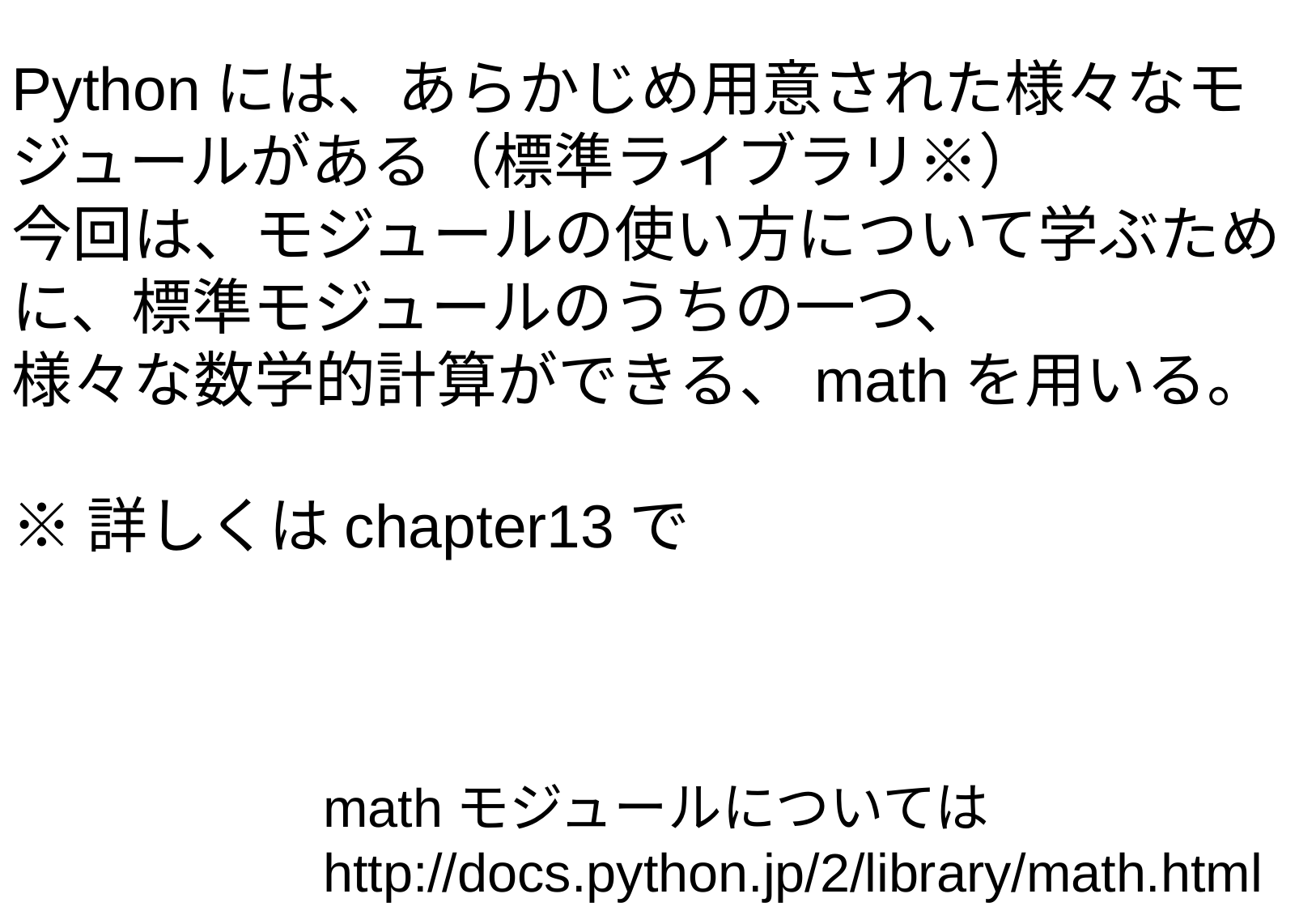

Pythonには、あらかじめ用意された様々なモジュールがある（標準ライブラリ※）
今回は、モジュールの使い方について学ぶために、標準モジュールのうちの一つ、
様々な数学的計算ができる、mathを用いる。

※詳しくはchapter13で
mathモジュールについては
http://docs.python.jp/2/library/math.html